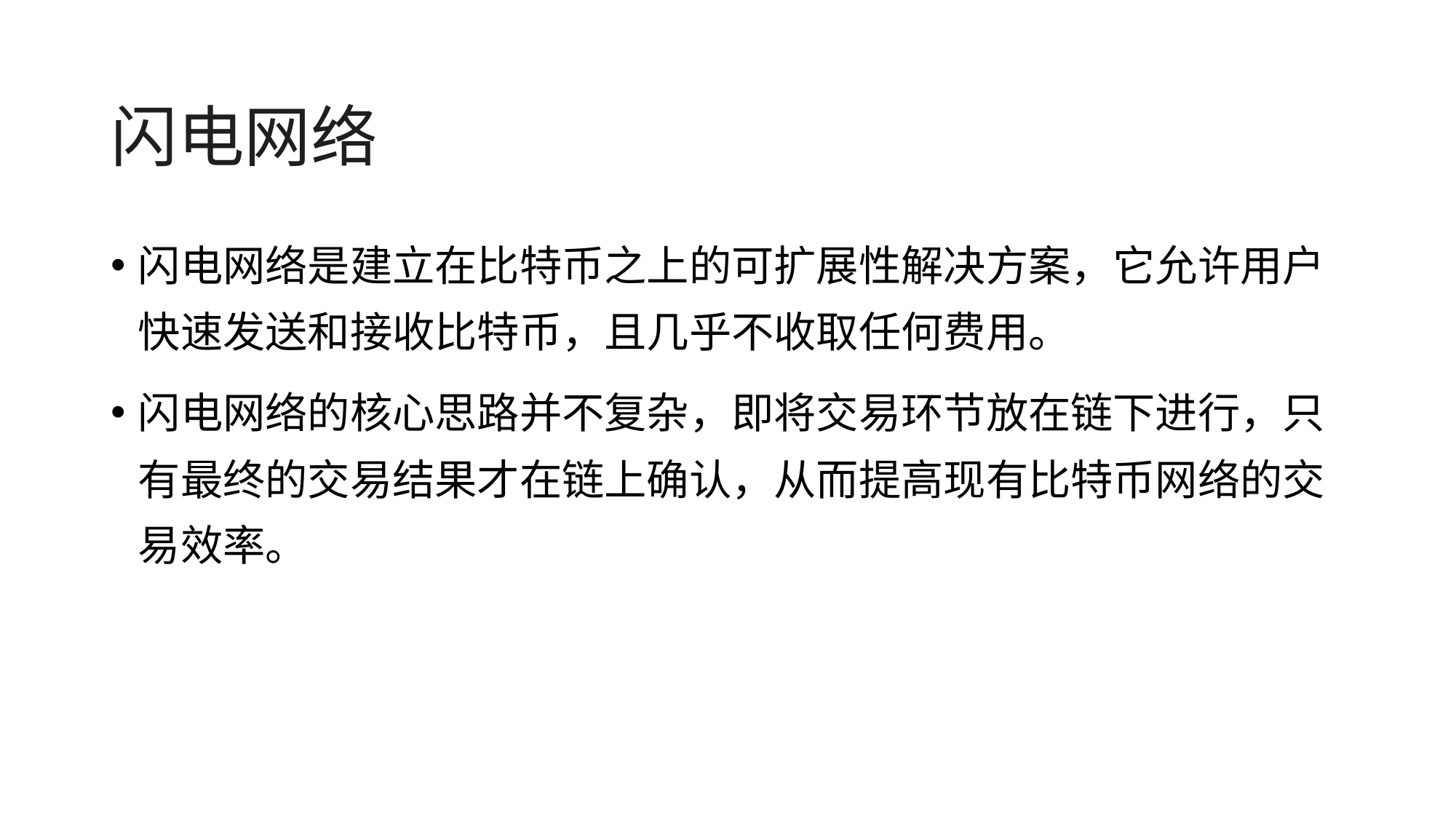

# 闪电网络
闪电网络是建立在比特币之上的可扩展性解决方案，它允许用户快速发送和接收比特币，且几乎不收取任何费用。
闪电网络的核心思路并不复杂，即将交易环节放在链下进行，只有最终的交易结果才在链上确认，从而提高现有比特币网络的交易效率。